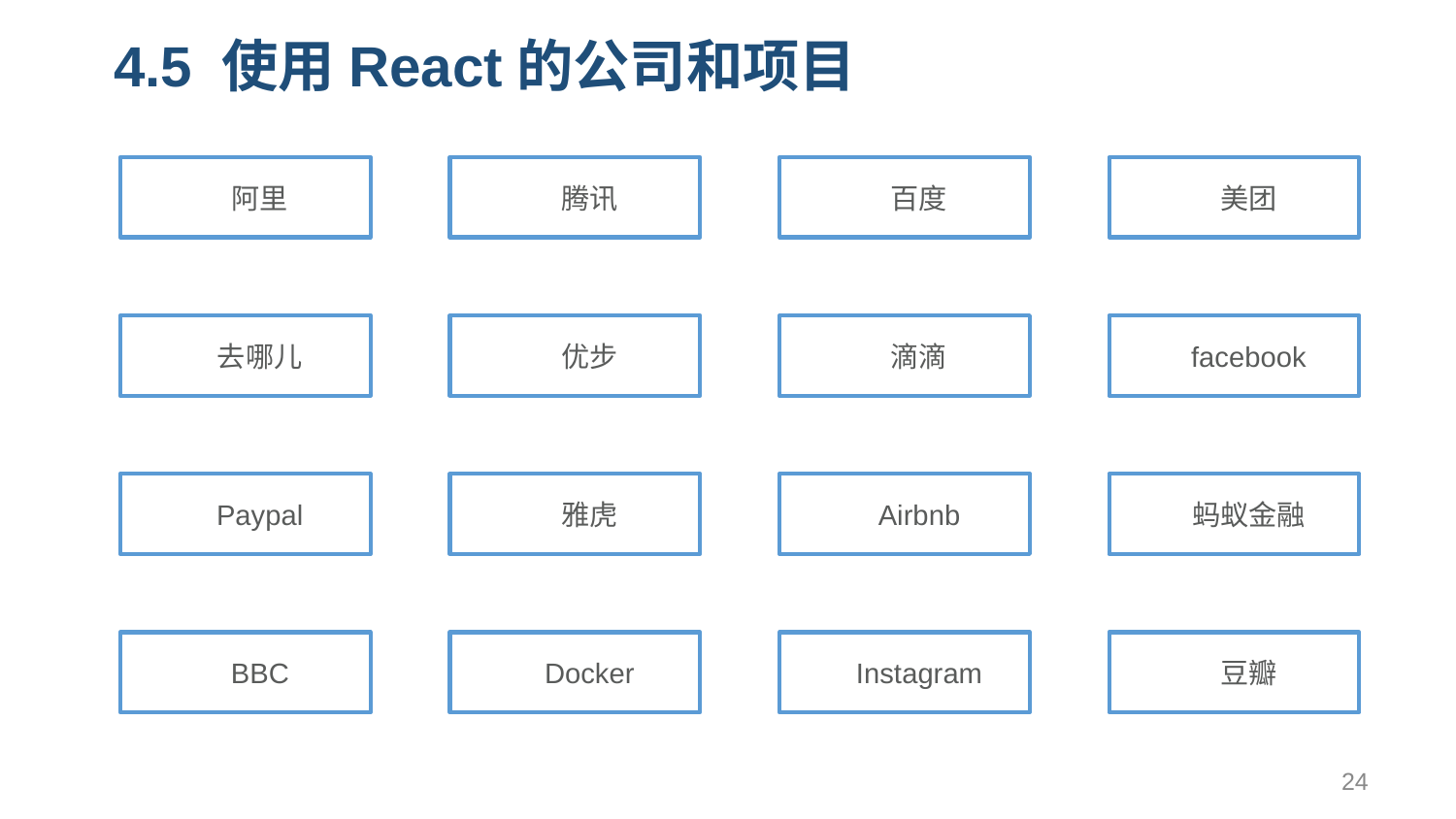

# 4.5 使用React的公司和项目
阿里
腾讯
百度
美团
去哪儿
优步
滴滴
facebook
Paypal
雅虎
Airbnb
蚂蚁金融
BBC
Docker
Instagram
豆瓣
24